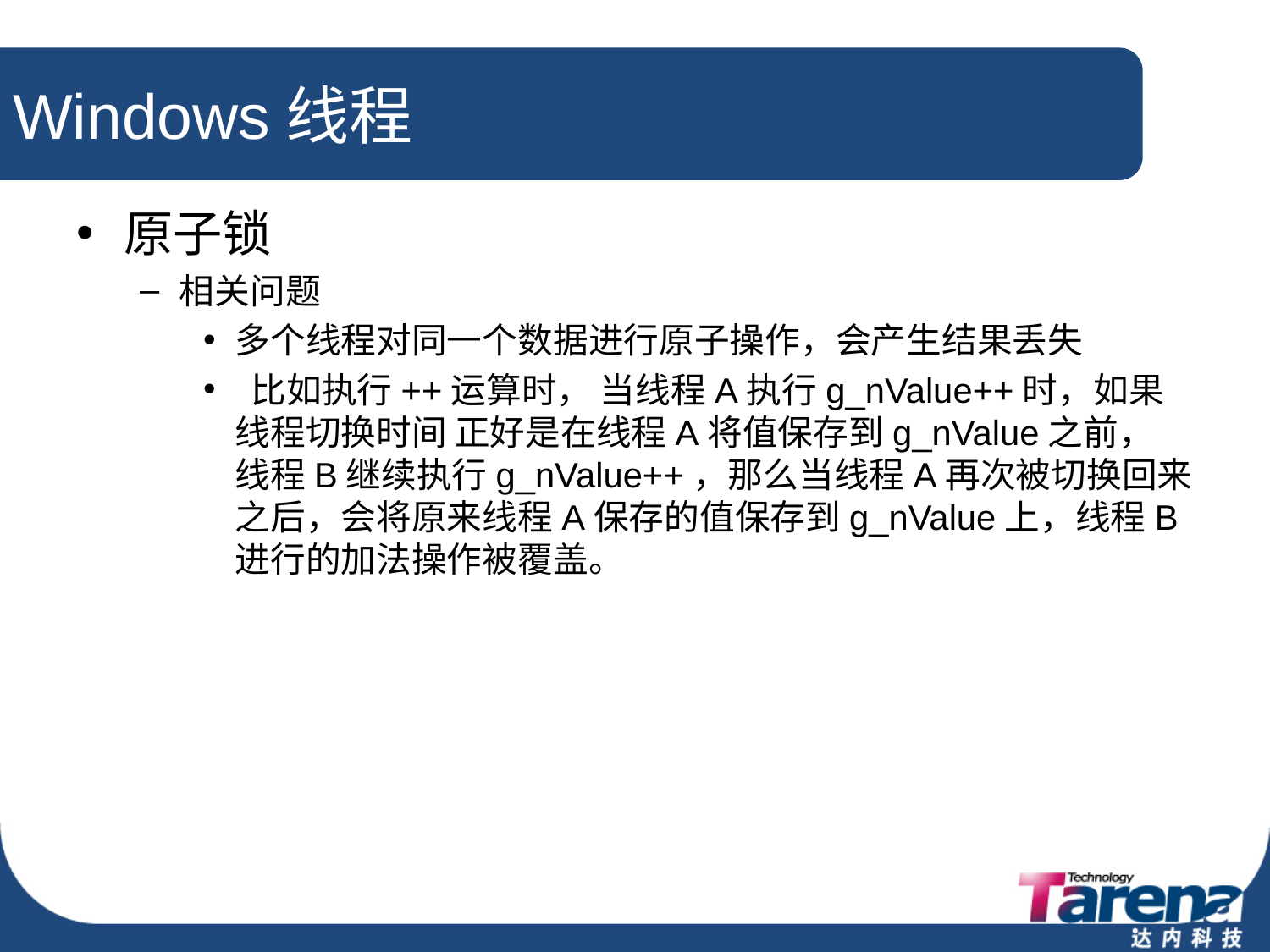

# Windows线程
原子锁
相关问题
多个线程对同一个数据进行原子操作，会产生结果丢失
 比如执行++运算时， 当线程A执行g_nValue++时，如果线程切换时间 正好是在线程A将值保存到g_nValue之前， 线程B继续执行g_nValue++，那么当线程A再次被切换回来之后，会将原来线程A保存的值保存到g_nValue上，线程B进行的加法操作被覆盖。